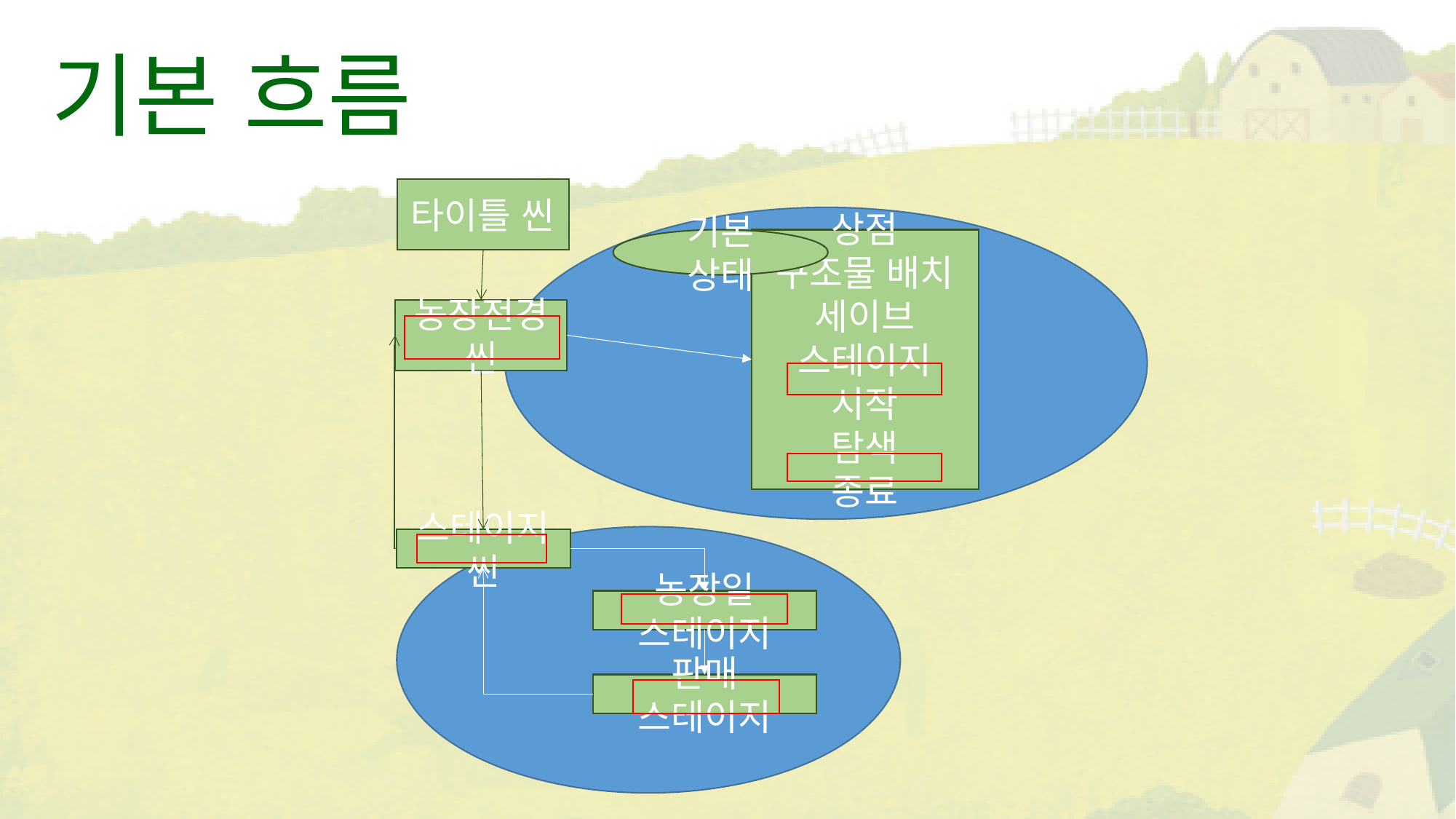

기본 흐름
타이틀 씬

기본 상태
상점
구조물 배치
세이브
스테이지 시작
탐색
종료
농장전경 씬

스테이지 씬

농장일 스테이지

판매 스테이지